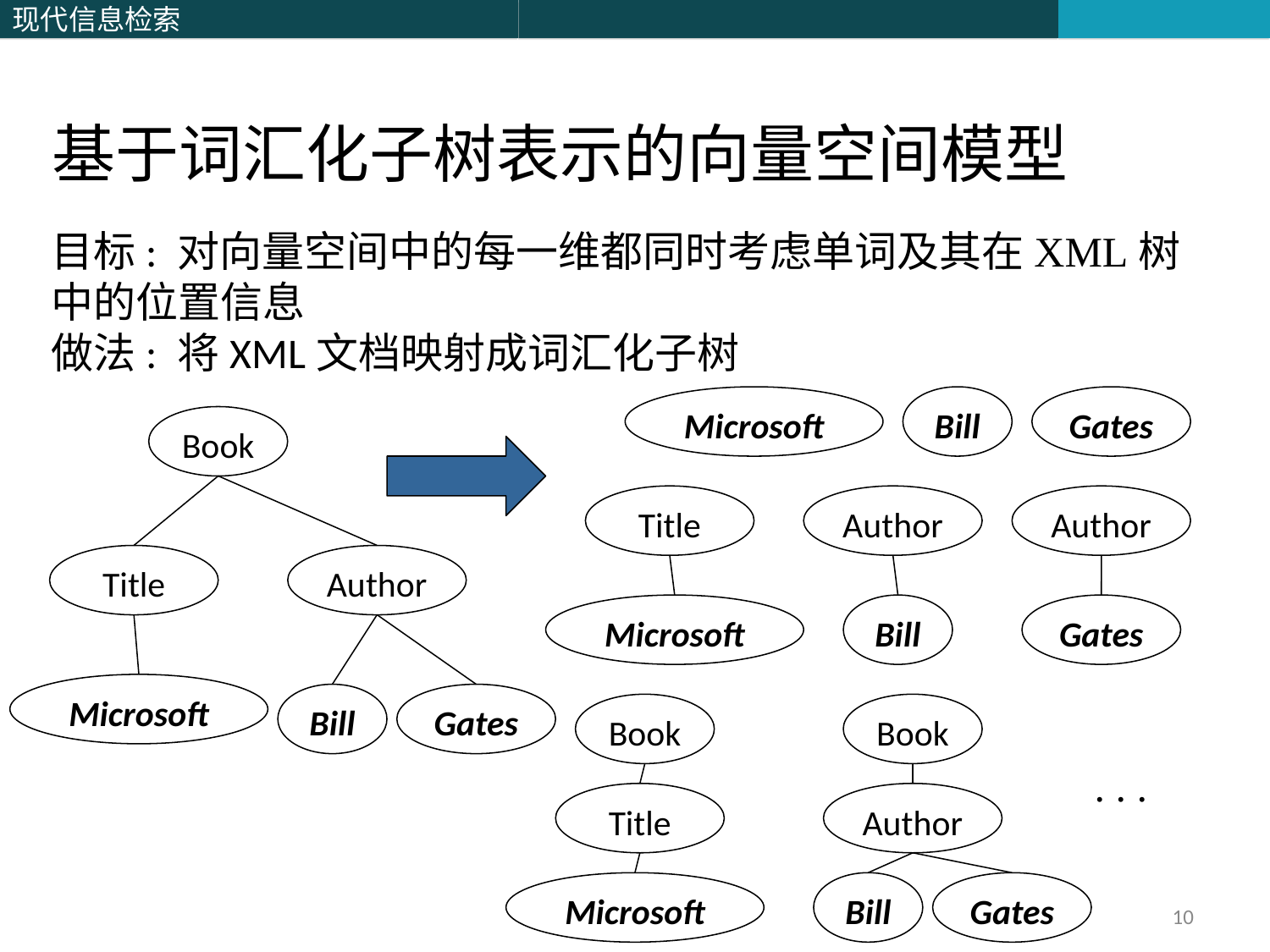

基于词汇化子树表示的向量空间模型
目标: 对向量空间中的每一维都同时考虑单词及其在XML树中的位置信息
做法: 将XML文档映射成词汇化子树
Microsoft
Bill
Gates
Book

Title
Author
Author
Title
Author
Microsoft
Bill
Gates
Microsoft
Bill
Gates
Book
Book
. . .
Title
Author
Microsoft
Bill
Gates
10